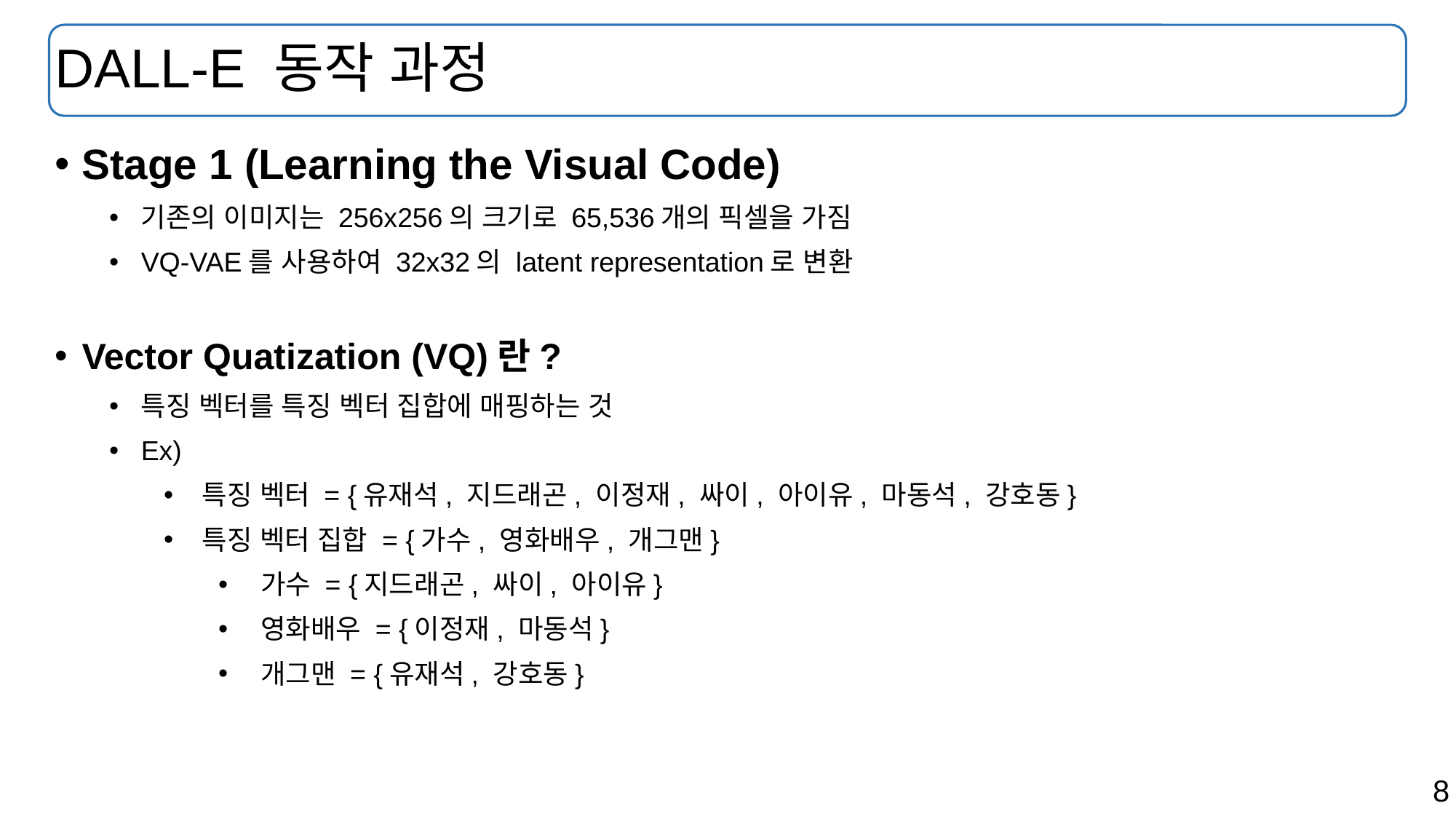

# DALL-E 동작 과정
Stage 1 (Learning the Visual Code)
기존의 이미지는 256x256의 크기로 65,536개의 픽셀을 가짐
VQ-VAE를 사용하여 32x32의 latent representation로 변환

Vector Quatization (VQ)란?
특징 벡터를 특징 벡터 집합에 매핑하는 것
Ex)
특징 벡터 = {유재석, 지드래곤, 이정재, 싸이, 아이유, 마동석, 강호동}
특징 벡터 집합 = {가수, 영화배우, 개그맨}
가수 = {지드래곤, 싸이, 아이유}
영화배우 = {이정재, 마동석}
개그맨 = {유재석, 강호동}

8